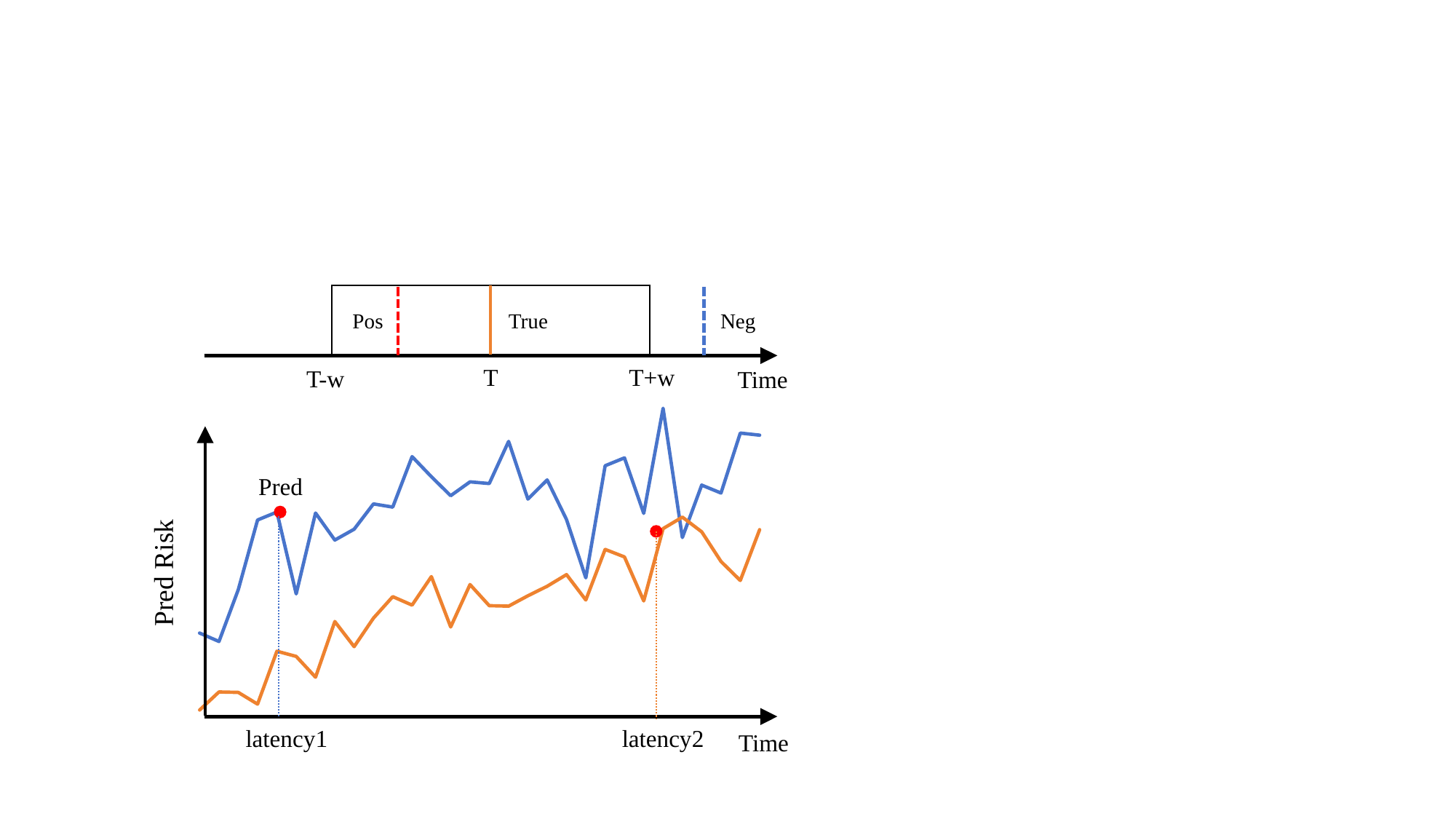

Time
Pos
True
Neg
T
T+w
T-w

### Chart

| Category | 系列 1 | 系列 2 |
|---|---|---|
| 1 | 0.26460785189515 | -0.0672460447775951 |
| 2 | 0.22823019741795 | 0.0106934788277399 |
| 3 | 0.451786745807191 | 0.0088742330830664 |
| 4 | 0.752317767482207 | -0.0418008921064941 |
| 5 | 0.786740917160266 | 0.186500292942773 |
| 6 | 0.433539168407241 | 0.163982176712521 |
| 7 | 0.782426454429775 | 0.0741837583410968 |
| 8 | 0.665818857129354 | 0.3143230967427 |
| 9 | 0.71256397175551 | 0.206101015102065 |
| 10 | 0.821773981471246 | 0.328893041047827 |
| 11 | 0.807921788037405 | 0.421684716909326 |
| 12 | 1.02570353030695 | 0.385079940620192 |
| 13 | 0.93899438343963 | 0.507967905172596 |
| 14 | 0.857137336908341 | 0.290935587132995 |
| 15 | 0.916887530388175 | 0.473683830824673 |
| 16 | 0.909646434050213 | 0.382731874541626 |
| 17 | 1.09125863524725 | 0.380712624696601 |
| 18 | 0.842513179074817 | 0.425381955341936 |
| 19 | 0.925239648357213 | 0.46655500707688 |
| 20 | 0.754224613286964 | 0.516807612504977 |
| 21 | 0.502691281130192 | 0.407258535175034 |
| 22 | 0.986366418899289 | 0.625600100764092 |
| 23 | 1.02017132914201 | 0.593044999836764 |
| 24 | 0.780955557974405 | 0.403085217297515 |
| 25 | 1.23418628547637 | 0.715083841231983 |
| 26 | 0.676741371216333 | 0.764760216783751 |
| 27 | 0.902713876844376 | 0.701367982685749 |
| 28 | 0.86854812259274 | 0.57326189900359 |
| 29 | 1.12717322621557 | 0.491426051879441 |
| 30 | 1.11817293852604 | 0.710710474427485 |
Pred
Pred Risk

latency1
latency2
Time